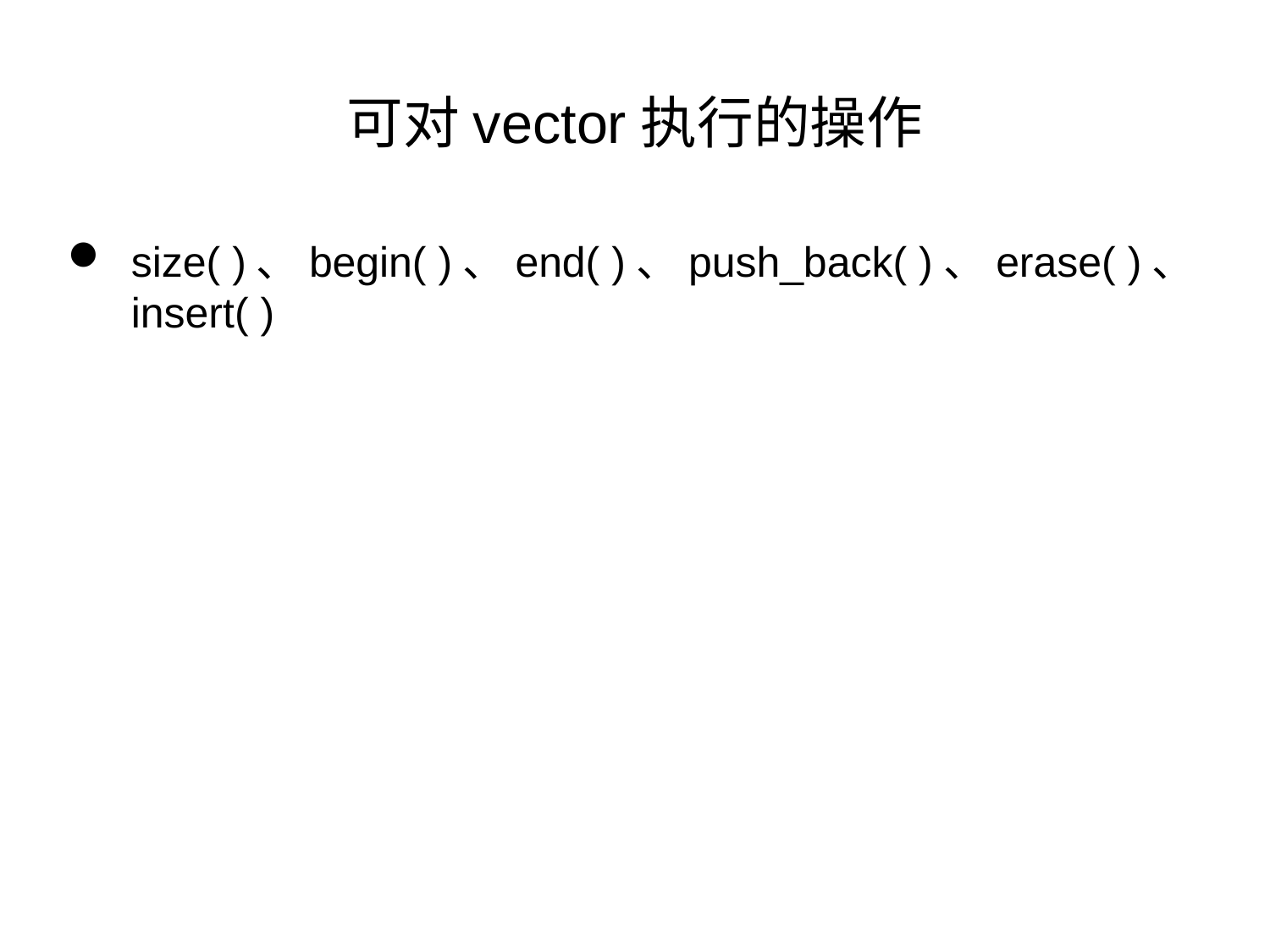

可对vector执行的操作
size( )、begin( )、end( )、push_back( )、erase( )、insert( )